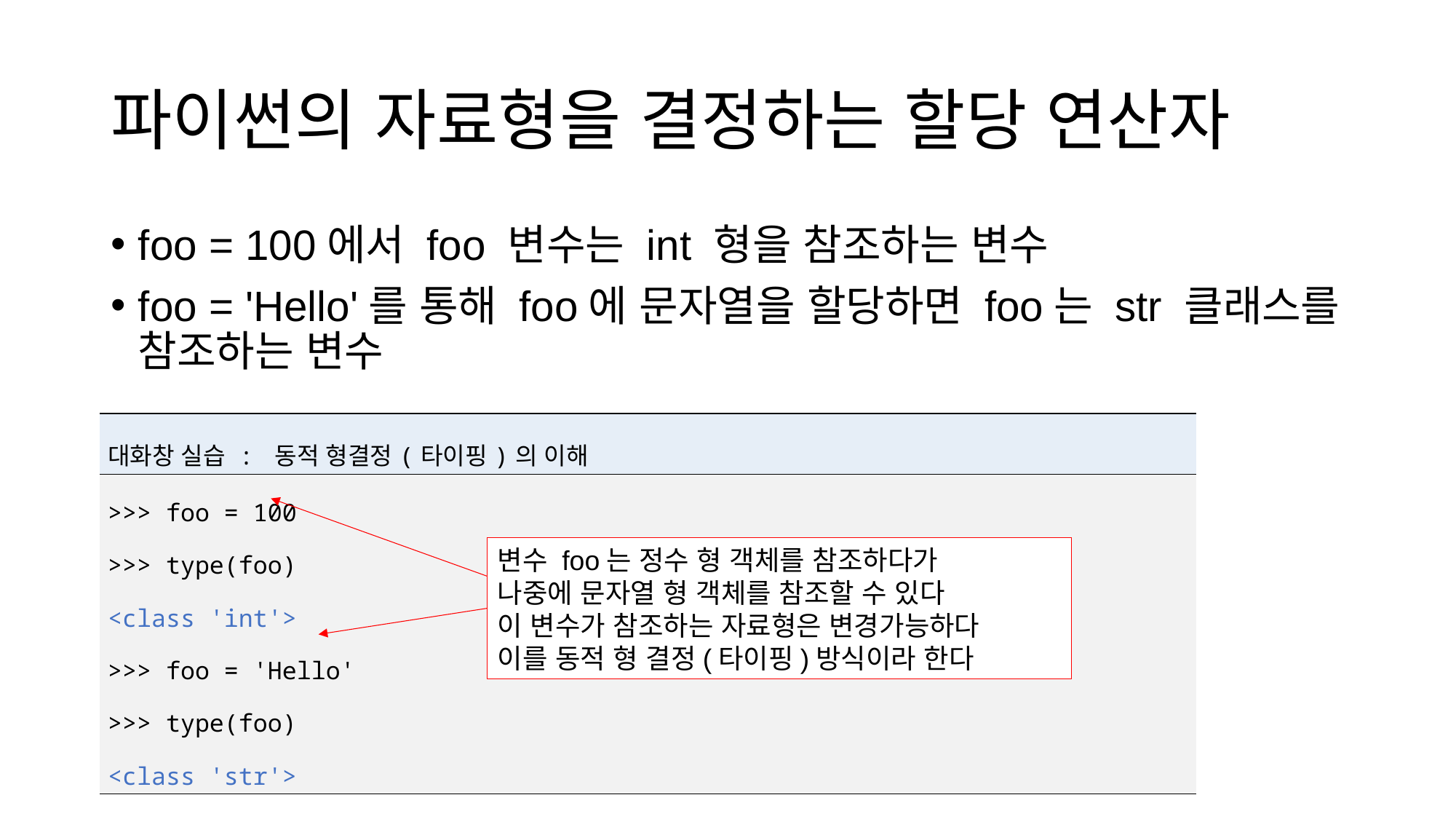

# 파이썬의 자료형을 결정하는 할당 연산자
foo = 100에서 foo 변수는 int 형을 참조하는 변수
foo = 'Hello'를 통해 foo에 문자열을 할당하면 foo는 str 클래스를 참조하는 변수
| 대화창 실습 : 동적 형결정(타이핑)의 이해 |
| --- |
| >>> foo = 100 >>> type(foo) <class 'int'> >>> foo = 'Hello' >>> type(foo) <class 'str'> |
변수 foo는 정수 형 객체를 참조하다가
나중에 문자열 형 객체를 참조할 수 있다
이 변수가 참조하는 자료형은 변경가능하다
이를 동적 형 결정(타이핑)방식이라 한다